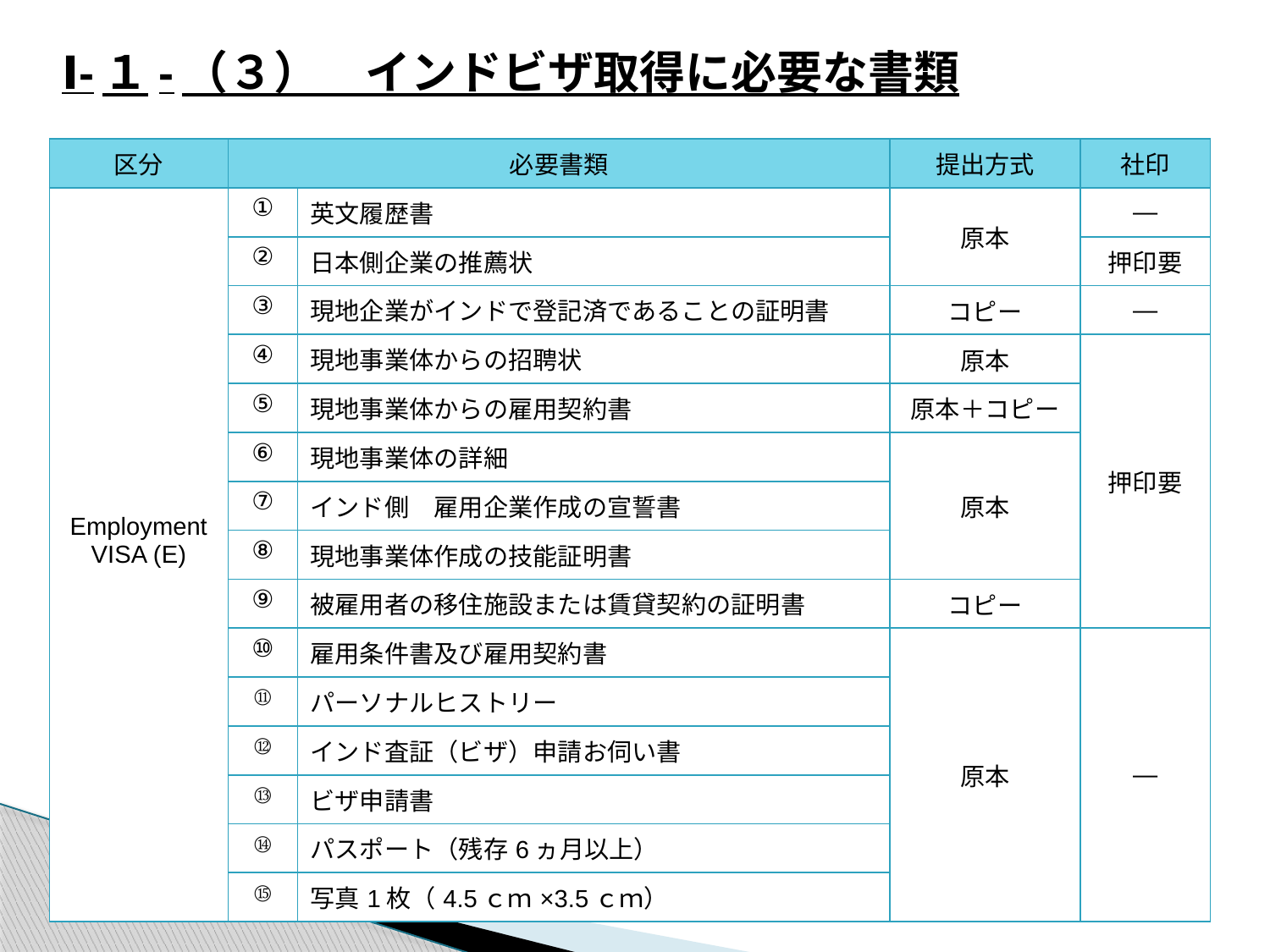

Ⅰ-１-（３）　インドビザ取得に必要な書類
| 区分 | 必要書類 |  | 提出方式 | 社印 |
| --- | --- | --- | --- | --- |
| Employment VISA (E) | ① | 英文履歴書 | 原本 | ― |
|  | ② | 日本側企業の推薦状 |  | 押印要 |
|  | ③ | 現地企業がインドで登記済であることの証明書 | コピー | ― |
|  | ④ | 現地事業体からの招聘状 | 原本 | 押印要 |
|  | ⑤ | 現地事業体からの雇用契約書 | 原本＋コピー |  |
|  | ⑥ | 現地事業体の詳細 | 原本 |  |
|  | ⑦ | インド側　雇用企業作成の宣誓書 |  |  |
|  | ⑧ | 現地事業体作成の技能証明書 |  |  |
|  | ⑨ | 被雇用者の移住施設または賃貸契約の証明書 | コピー |  |
|  | ⑩ | 雇用条件書及び雇用契約書 | 原本 | ― |
|  | ⑪ | パーソナルヒストリー |  |  |
|  | ⑫ | インド査証（ビザ）申請お伺い書 |  |  |
|  | ⑬ | ビザ申請書 |  |  |
|  | ⑭ | パスポート（残存6ヵ月以上） |  |  |
|  | ⑮ | 写真1枚（4.5ｃｍ×3.5ｃｍ） |  |  |